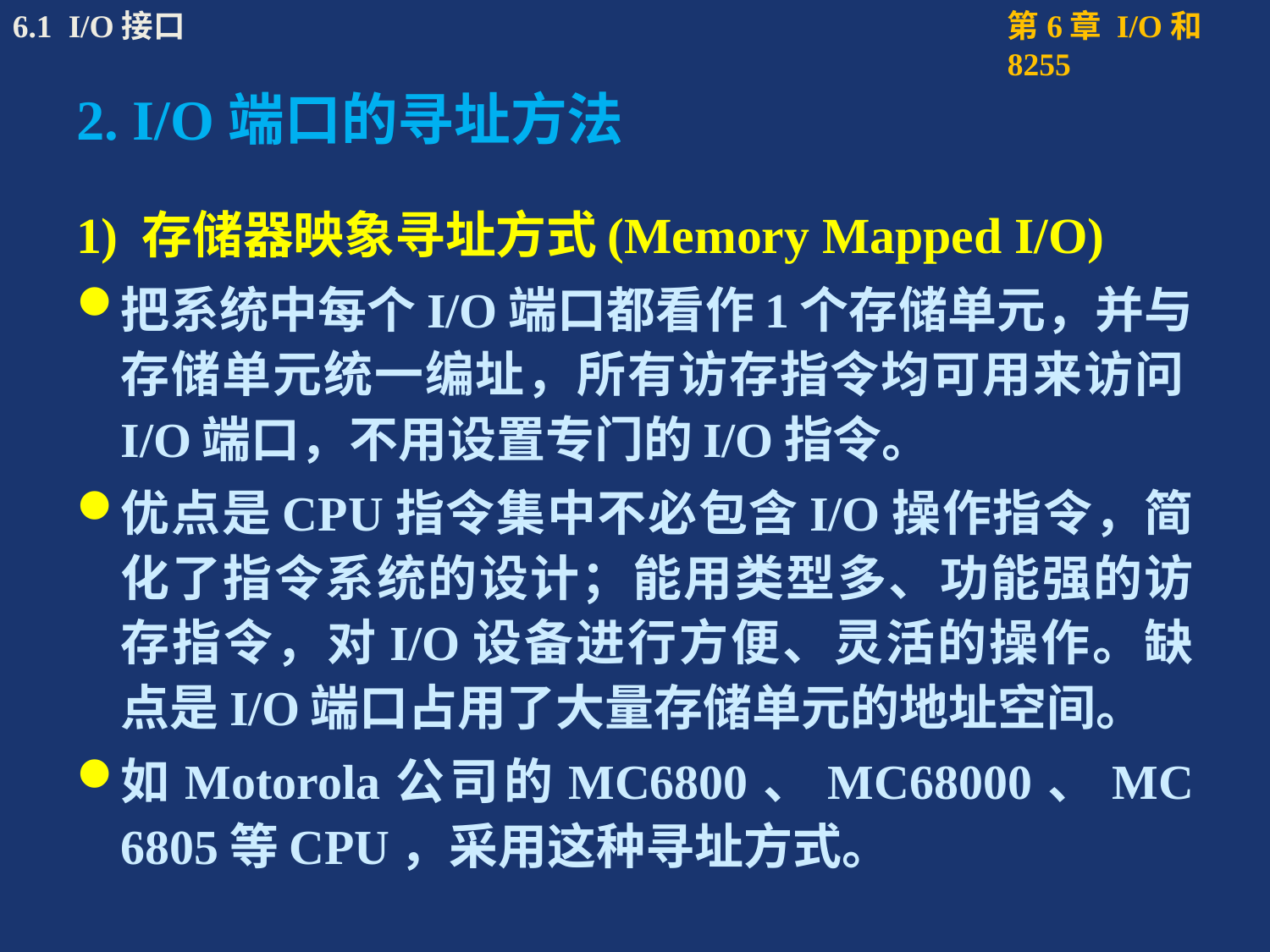

# 2. I/O端口的寻址方法
1) 存储器映象寻址方式(Memory Mapped I/O)
把系统中每个I/O端口都看作1个存储单元，并与存储单元统一编址，所有访存指令均可用来访问I/O端口，不用设置专门的I/O指令。
优点是CPU指令集中不必包含I/O操作指令，简化了指令系统的设计；能用类型多、功能强的访存指令，对I/O设备进行方便、灵活的操作。缺点是I/O端口占用了大量存储单元的地址空间。
如Motorola公司的MC6800、MC68000、MC 6805等CPU，采用这种寻址方式。